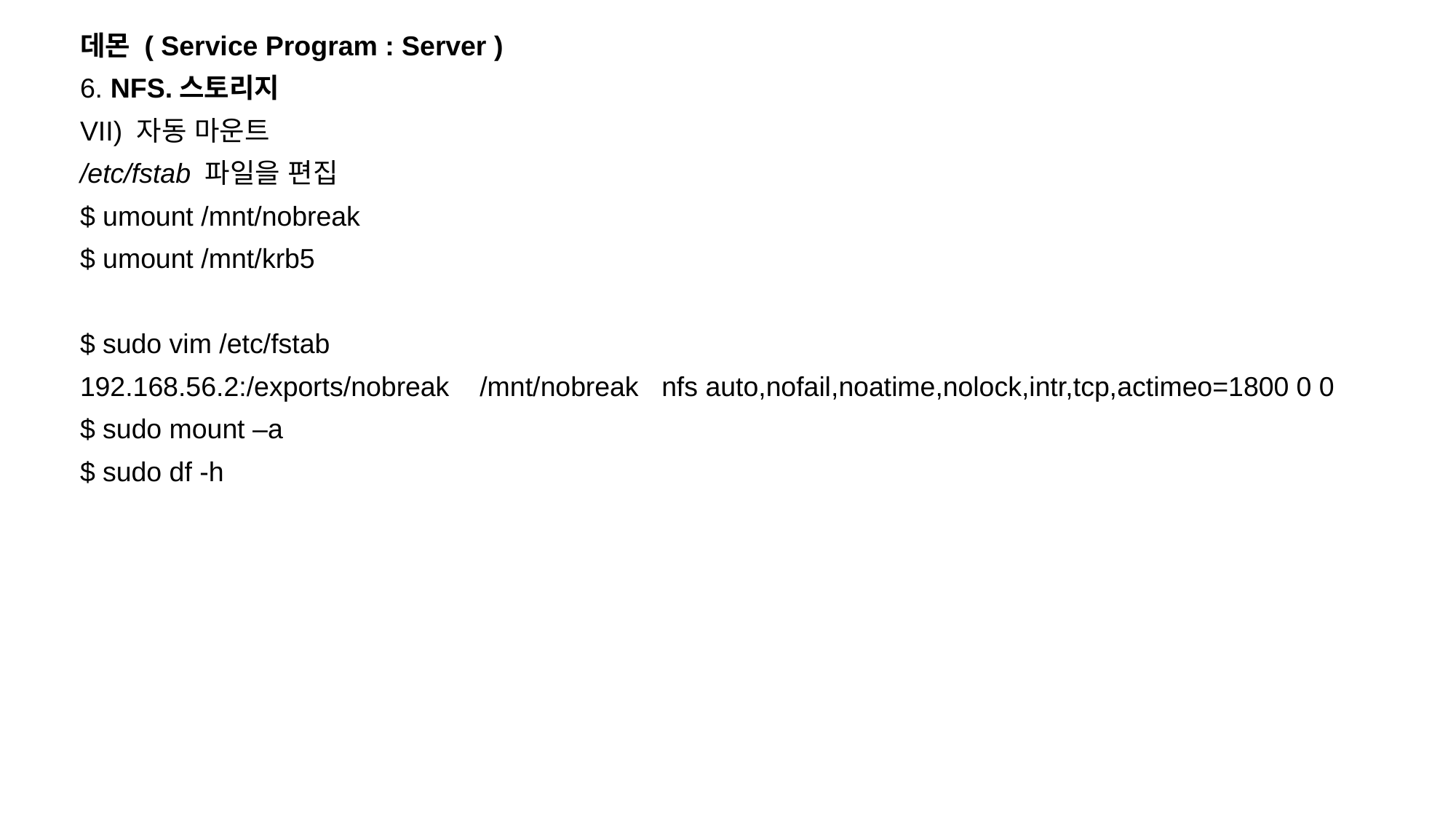

데몬 ( Service Program : Server )
6. NFS.스토리지
VII) 자동 마운트
/etc/fstab 파일을 편집
$ umount /mnt/nobreak
$ umount /mnt/krb5

$ sudo vim /etc/fstab
192.168.56.2:/exports/nobreak    /mnt/nobreak   nfs auto,nofail,noatime,nolock,intr,tcp,actimeo=1800 0 0
$ sudo mount –a
$ sudo df -h